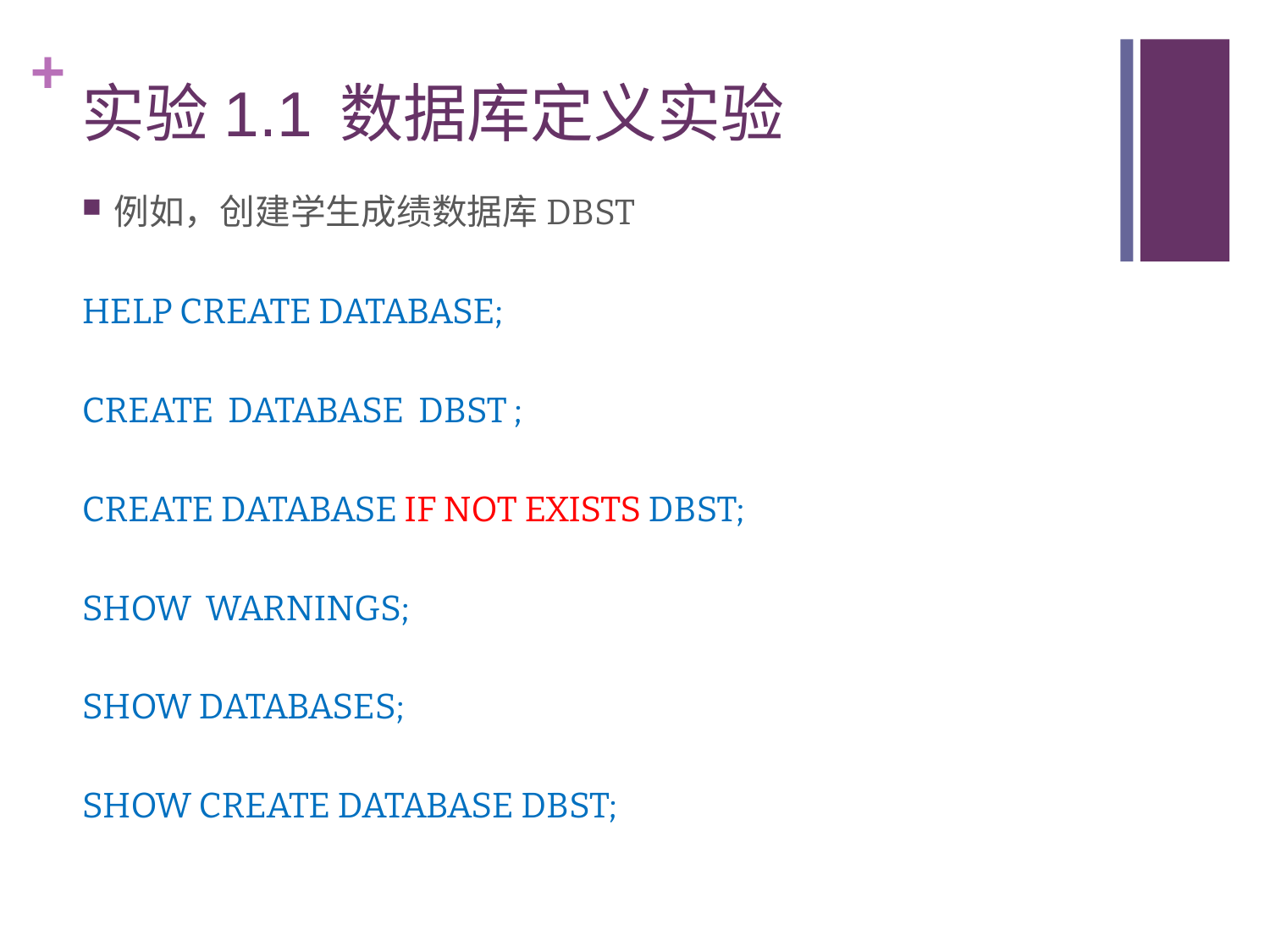

# 实验1.1 数据库定义实验
例如，创建学生成绩数据库DBST
HELP CREATE DATABASE;
CREATE  DATABASE  DBST ;
CREATE DATABASE IF NOT EXISTS DBST;
SHOW  WARNINGS;
SHOW DATABASES;
SHOW CREATE DATABASE DBST;